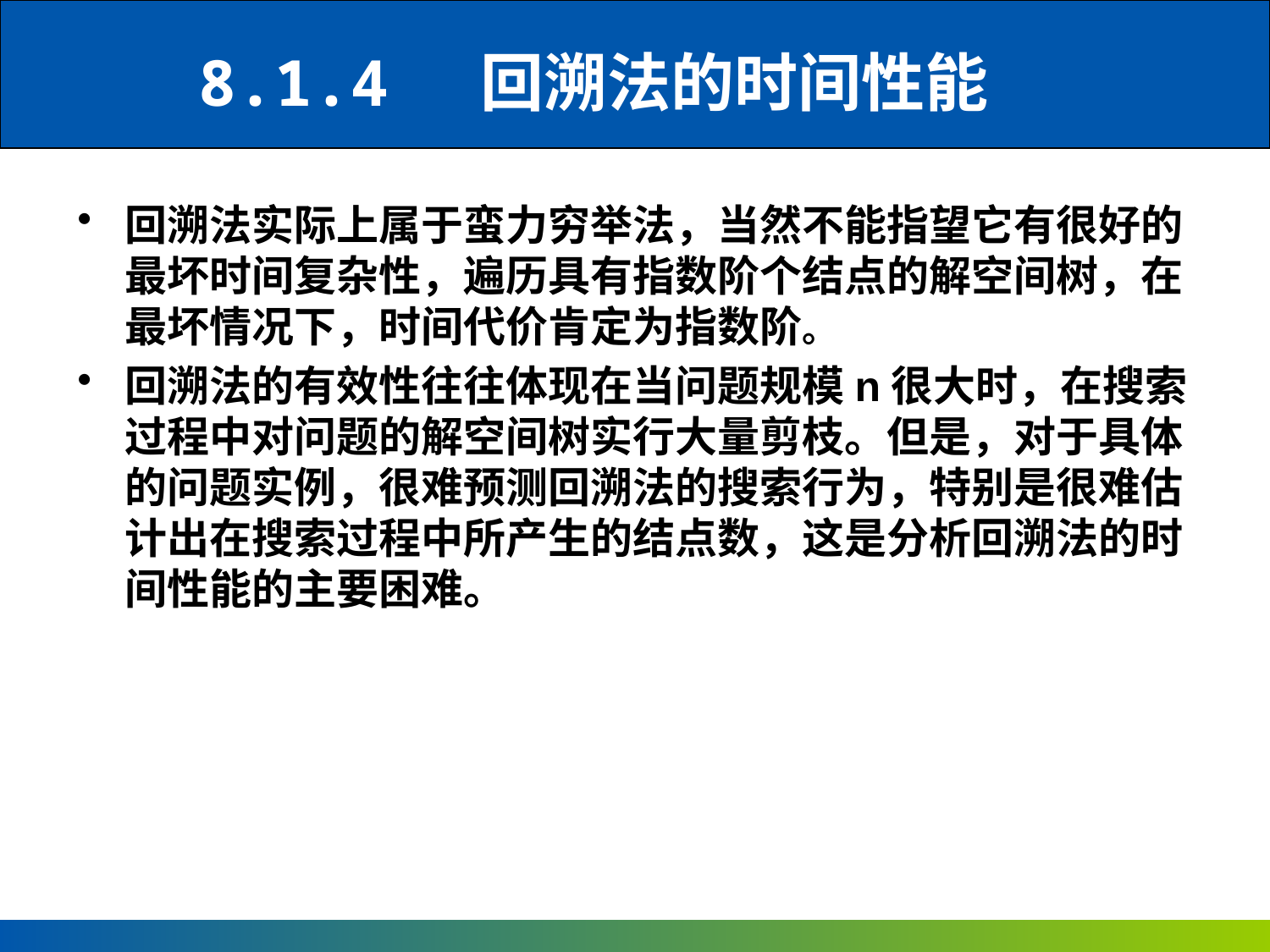

8.1.4  回溯法的时间性能
回溯法实际上属于蛮力穷举法，当然不能指望它有很好的最坏时间复杂性，遍历具有指数阶个结点的解空间树，在最坏情况下，时间代价肯定为指数阶。
回溯法的有效性往往体现在当问题规模n很大时，在搜索过程中对问题的解空间树实行大量剪枝。但是，对于具体的问题实例，很难预测回溯法的搜索行为，特别是很难估计出在搜索过程中所产生的结点数，这是分析回溯法的时间性能的主要困难。